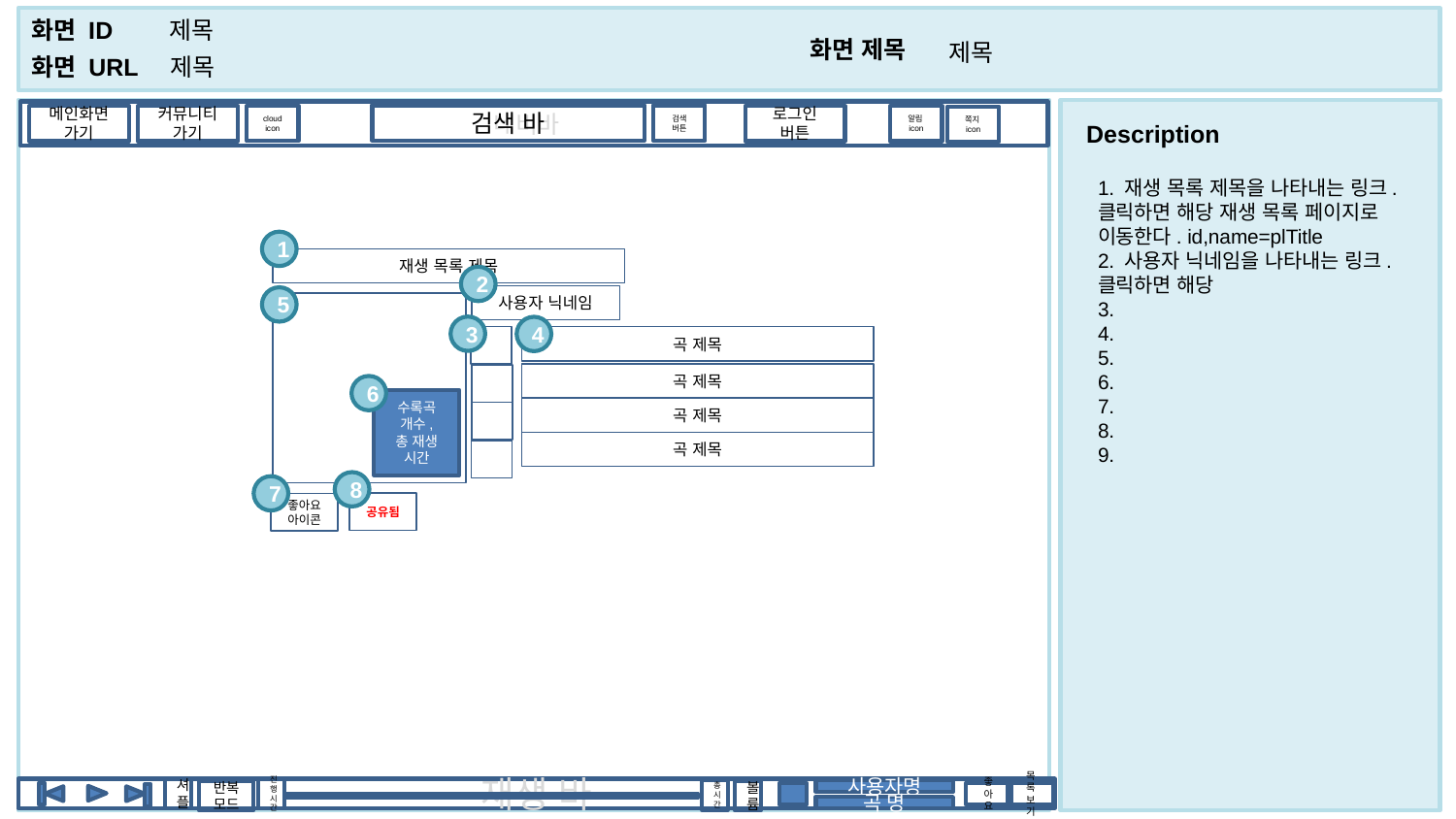

제목
제목
제목
      네비바
검색 바
검색
버튼
cloud
icon
메인화면
가기
커뮤니티가기
로그인
버튼
알림icon
쪽지icon
1. 재생 목록 제목을 나타내는 링크. 클릭하면 해당 재생 목록 페이지로 이동한다. id,name=plTitle
2. 사용자 닉네임을 나타내는 링크. 클릭하면 해당
3.
4.
5.
6.
7.
8.
9.
1
재생 목록 제목
2
사용자 닉네임
5

3
4

곡 제목
곡 제목

6
수록곡 개수,
총 재생 시간
곡 제목

곡 제목

8
7
공유됨
좋아요
아이콘
셔플
진행시간
재생 바
총시간
사용자명
볼륨
반복 모드

좋아요
목록
보기

곡 명